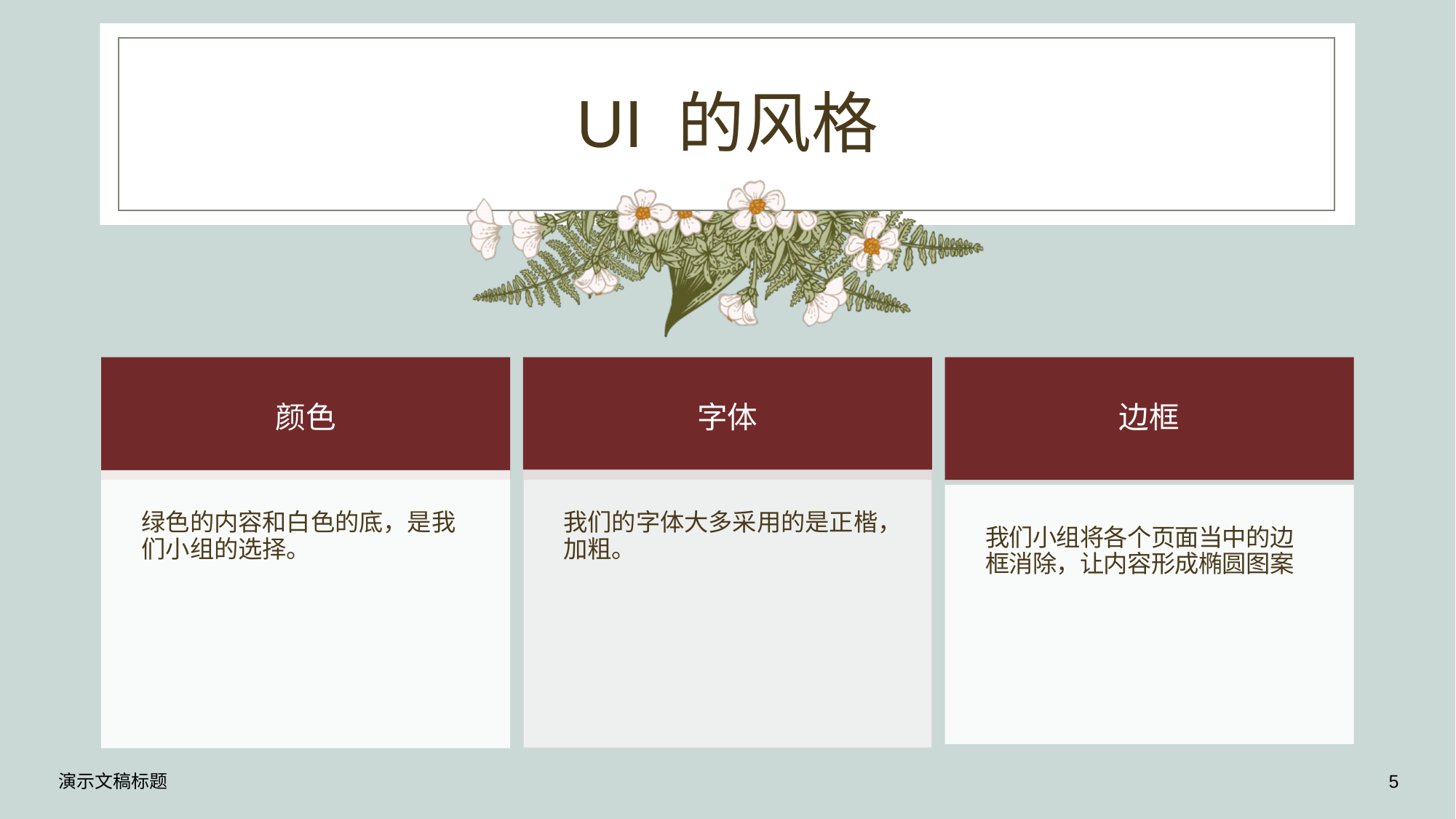

# UI 的风格
颜色
绿色的内容和白色的底，是我们小组的选择。
字体
我们的字体大多采用的是正楷，加粗。
边框
我们小组将各个页面当中的边框消除，让内容形成椭圆图案
演示文稿标题
5